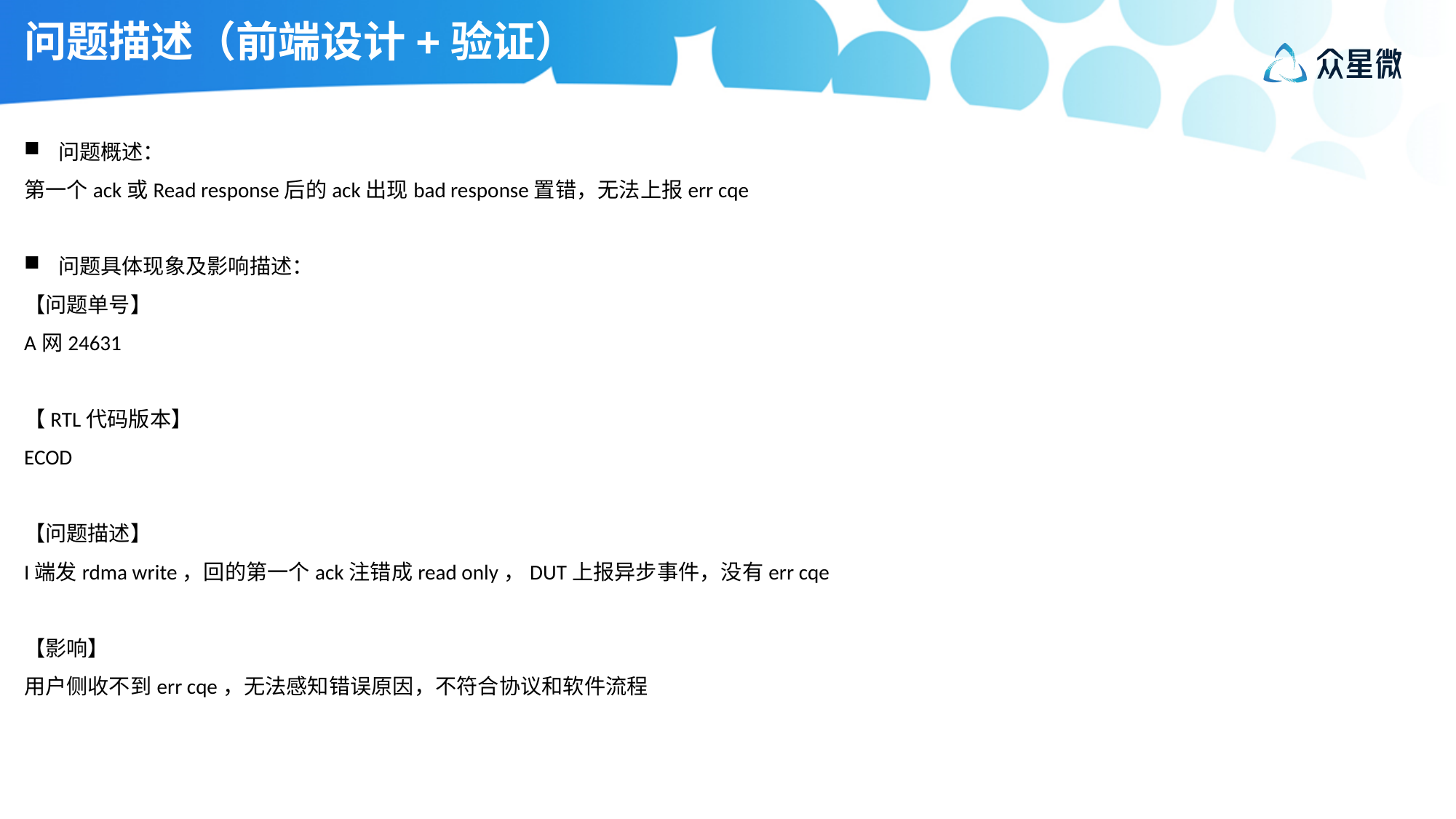

问题描述（前端设计+验证）
问题概述：
第一个ack或Read response后的ack出现bad response置错，无法上报err cqe

问题具体现象及影响描述：
【问题单号】
A网24631

【RTL代码版本】
ECOD

【问题描述】
I端发rdma write，回的第一个ack注错成read only，DUT上报异步事件，没有err cqe

【影响】
用户侧收不到err cqe，无法感知错误原因，不符合协议和软件流程